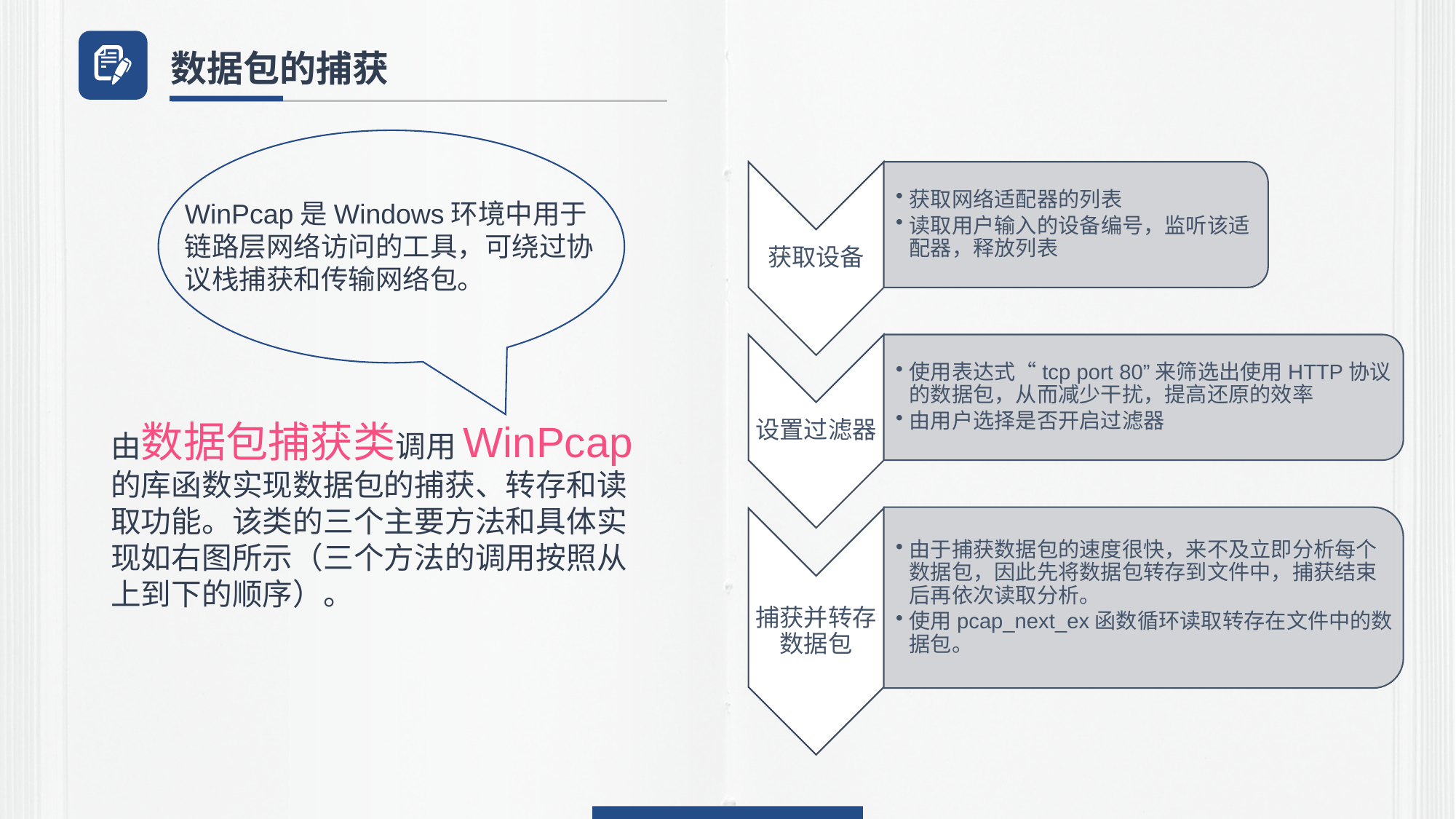

数据包的捕获

获取设备
获取网络适配器的列表
读取用户输入的设备编号，监听该适配器，释放列表
设置过滤器
使用表达式“tcp port 80”来筛选出使用HTTP协议的数据包，从而减少干扰，提高还原的效率
由用户选择是否开启过滤器
捕获并转存数据包
由于捕获数据包的速度很快，来不及立即分析每个数据包，因此先将数据包转存到文件中，捕获结束后再依次读取分析。
使用pcap_next_ex函数循环读取转存在文件中的数据包。
WinPcap是Windows环境中用于链路层网络访问的工具，可绕过协议栈捕获和传输网络包。
由数据包捕获类调用WinPcap的库函数实现数据包的捕获、转存和读取功能。该类的三个主要方法和具体实现如右图所示（三个方法的调用按照从上到下的顺序）。